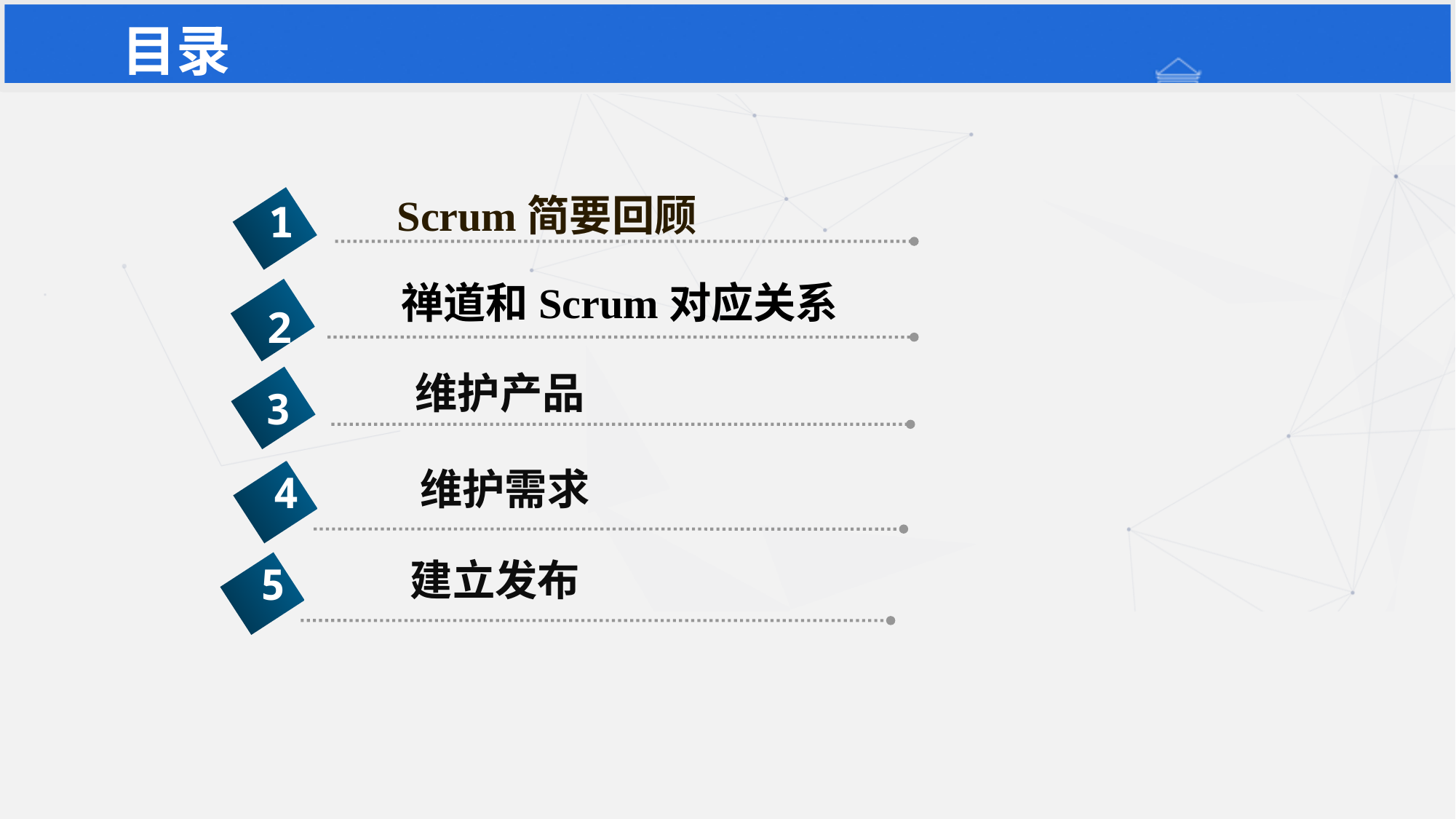

目录
Scrum简要回顾
1

禅道和Scrum对应关系

2

维护产品

3

维护需求
4

建立发布
5